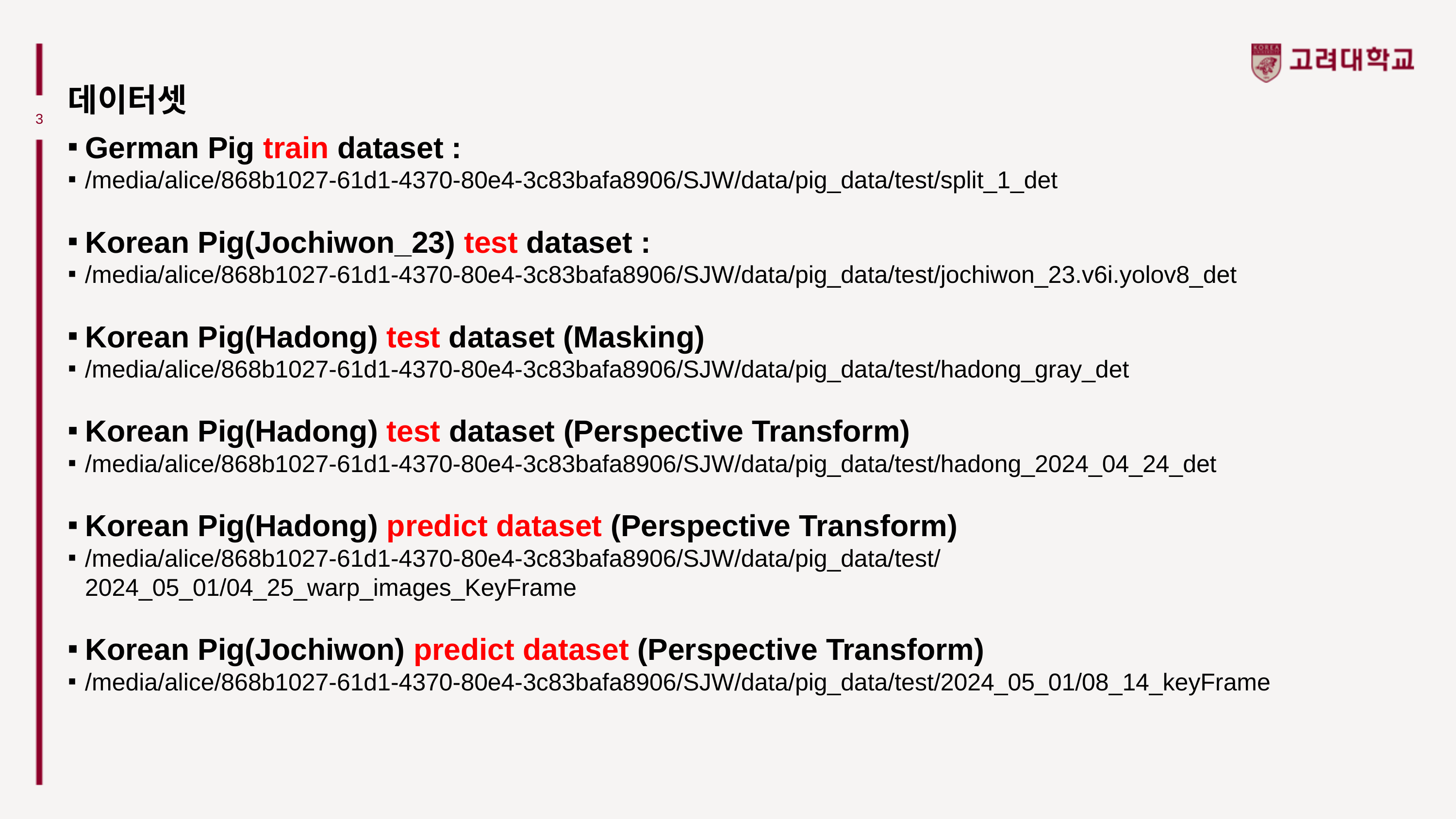

데이터셋
3
German Pig train dataset :
/media/alice/868b1027-61d1-4370-80e4-3c83bafa8906/SJW/data/pig_data/test/split_1_det

Korean Pig(Jochiwon_23) test dataset :
/media/alice/868b1027-61d1-4370-80e4-3c83bafa8906/SJW/data/pig_data/test/jochiwon_23.v6i.yolov8_det

Korean Pig(Hadong) test dataset (Masking)
/media/alice/868b1027-61d1-4370-80e4-3c83bafa8906/SJW/data/pig_data/test/hadong_gray_det

Korean Pig(Hadong) test dataset (Perspective Transform)
/media/alice/868b1027-61d1-4370-80e4-3c83bafa8906/SJW/data/pig_data/test/hadong_2024_04_24_det

Korean Pig(Hadong) predict dataset (Perspective Transform)
/media/alice/868b1027-61d1-4370-80e4-3c83bafa8906/SJW/data/pig_data/test/2024_05_01/04_25_warp_images_KeyFrame

Korean Pig(Jochiwon) predict dataset (Perspective Transform)
/media/alice/868b1027-61d1-4370-80e4-3c83bafa8906/SJW/data/pig_data/test/2024_05_01/08_14_keyFrame